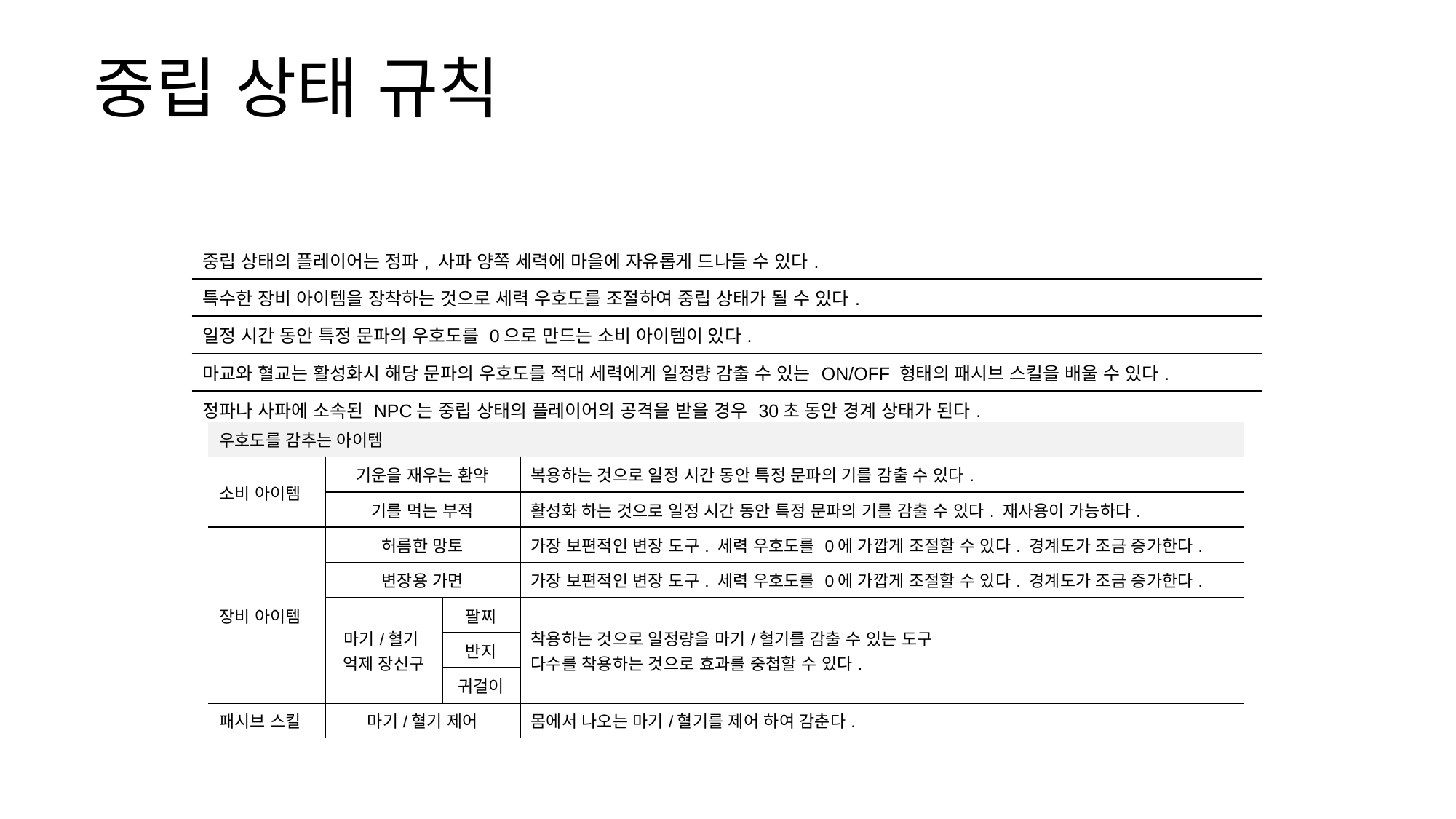

중립 상태 규칙
| 중립 상태의 플레이어는 정파, 사파 양쪽 세력에 마을에 자유롭게 드나들 수 있다. |
| --- |
| 특수한 장비 아이템을 장착하는 것으로 세력 우호도를 조절하여 중립 상태가 될 수 있다. |
| 일정 시간 동안 특정 문파의 우호도를 0으로 만드는 소비 아이템이 있다. |
| 마교와 혈교는 활성화시 해당 문파의 우호도를 적대 세력에게 일정량 감출 수 있는 ON/OFF 형태의 패시브 스킬을 배울 수 있다. |
| 정파나 사파에 소속된 NPC는 중립 상태의 플레이어의 공격을 받을 경우 30초 동안 경계 상태가 된다. |
| 우호도를 감추는 아이템 |  |  |  |
| --- | --- | --- | --- |
| 소비 아이템 | 기운을 재우는 환약 |  | 복용하는 것으로 일정 시간 동안 특정 문파의 기를 감출 수 있다. |
|  | 기를 먹는 부적 |  | 활성화 하는 것으로 일정 시간 동안 특정 문파의 기를 감출 수 있다. 재사용이 가능하다. |
| 장비 아이템 | 허름한 망토 |  | 가장 보편적인 변장 도구. 세력 우호도를 0에 가깝게 조절할 수 있다. 경계도가 조금 증가한다. |
|  | 변장용 가면 |  | 가장 보편적인 변장 도구. 세력 우호도를 0에 가깝게 조절할 수 있다. 경계도가 조금 증가한다. |
|  | 마기/혈기 억제 장신구 | 팔찌 | 착용하는 것으로 일정량을 마기/혈기를 감출 수 있는 도구 다수를 착용하는 것으로 효과를 중첩할 수 있다. |
|  |  | 반지 |  |
|  |  | 귀걸이 |  |
| 패시브 스킬 | 마기/혈기 제어 |  | 몸에서 나오는 마기/혈기를 제어 하여 감춘다. |